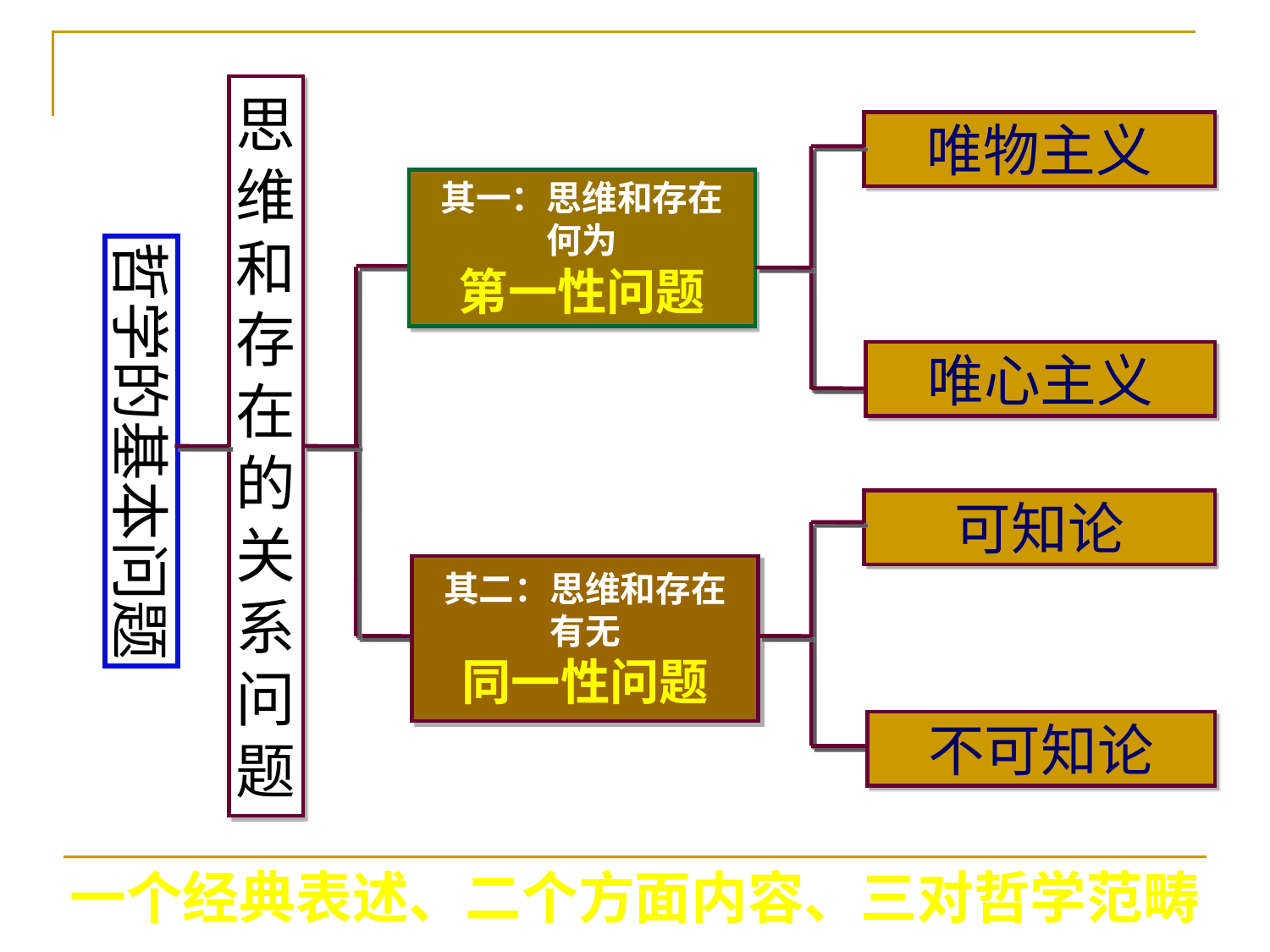

思
维
和
存
在
的
关
系
问
题
唯物主义

其一：思维和存在
何为
第一性问题
哲学的基本问题

唯心主义

可知论

其二：思维和存在
有无
同一性问题

不可知论

一个经典表述、二个方面内容、三对哲学范畴